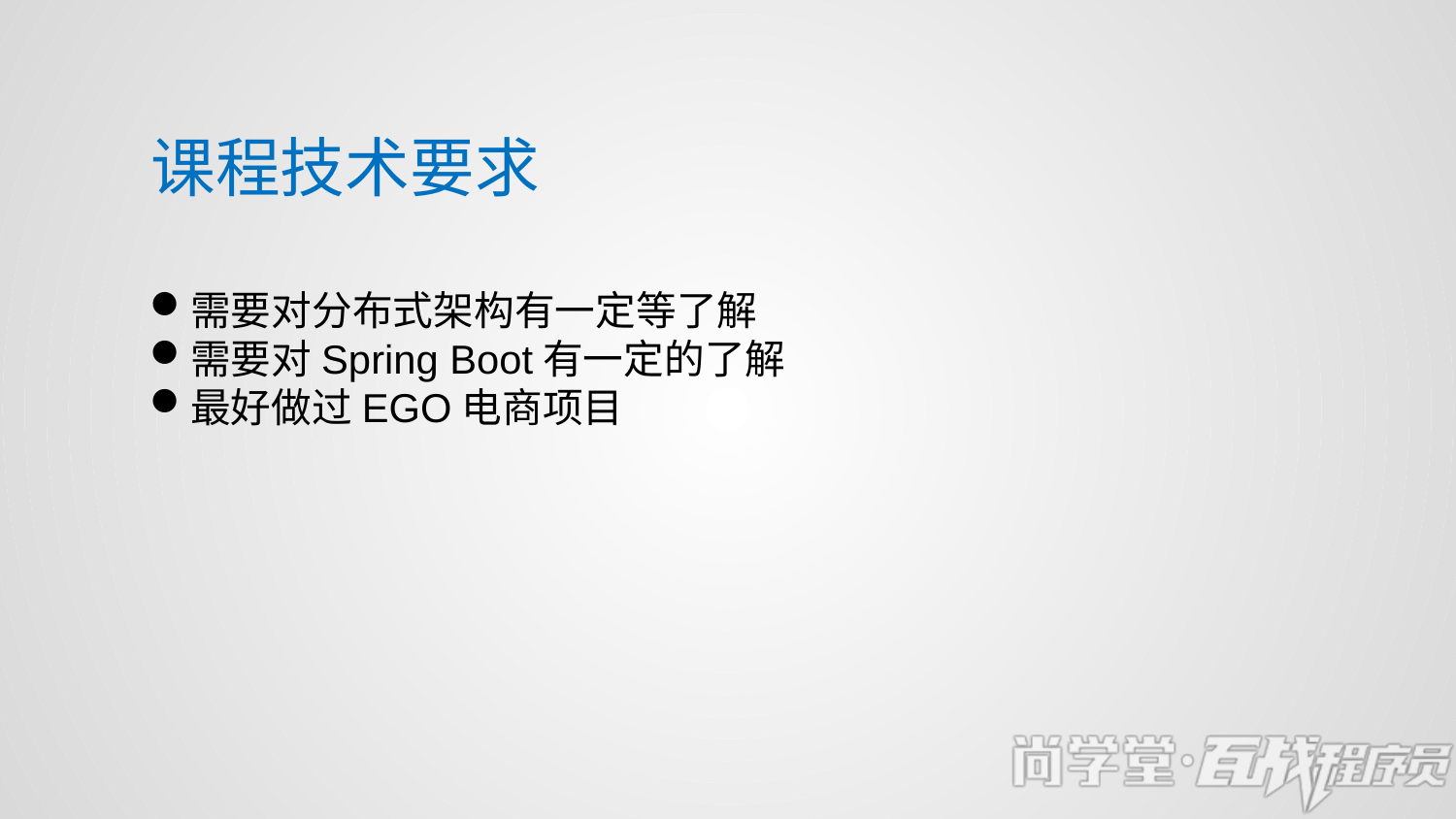

课程技术要求
需要对分布式架构有一定等了解
需要对Spring Boot有一定的了解
最好做过EGO电商项目